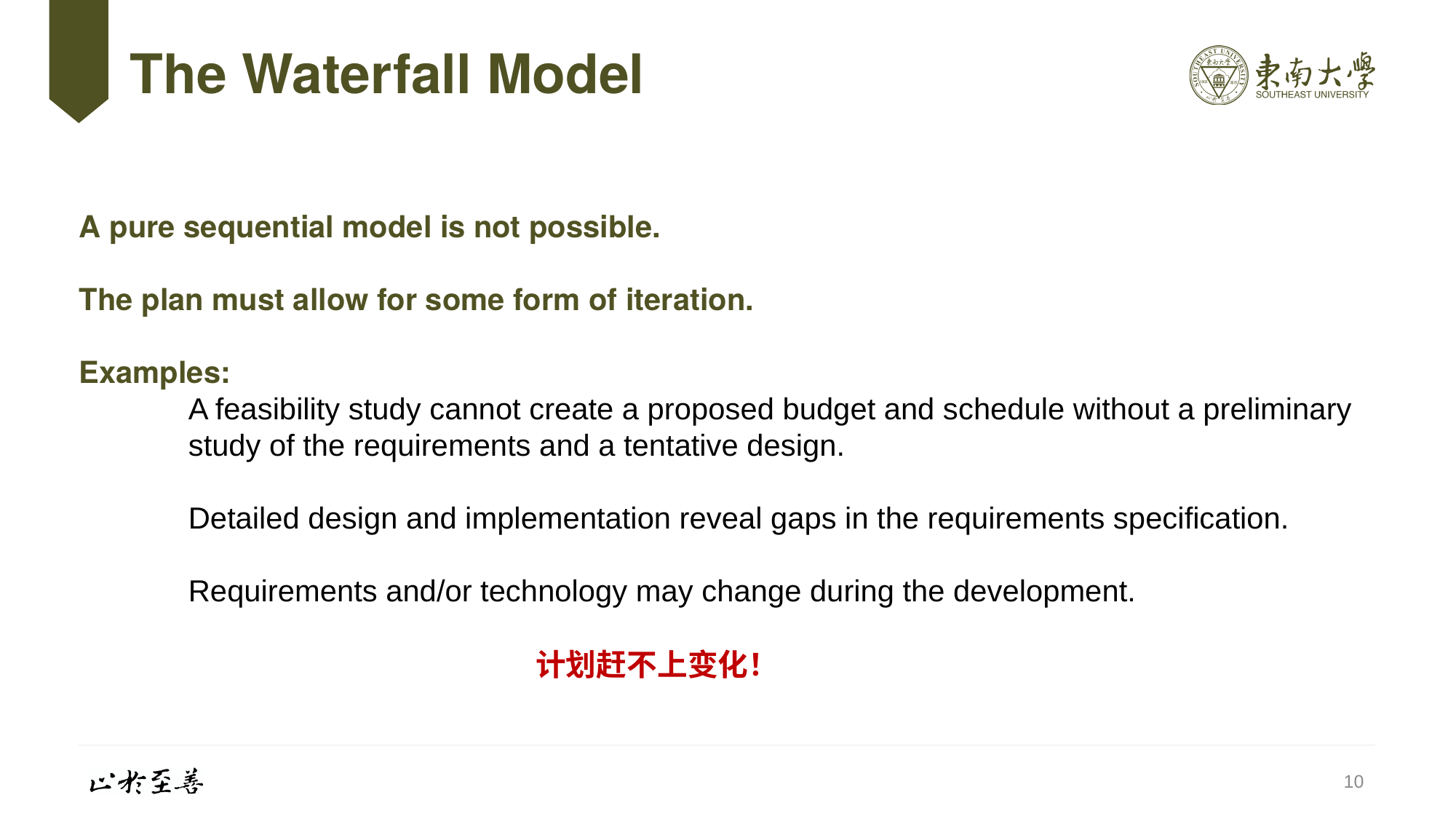

# The Waterfall Model
A pure sequential model is not possible.

The plan must allow for some form of iteration.

Examples:
	A feasibility study cannot create a proposed budget and schedule without a preliminary 	study of the requirements and a tentative design.

	Detailed design and implementation reveal gaps in the requirements specification.

	Requirements and/or technology may change during the development.
计划赶不上变化！
10